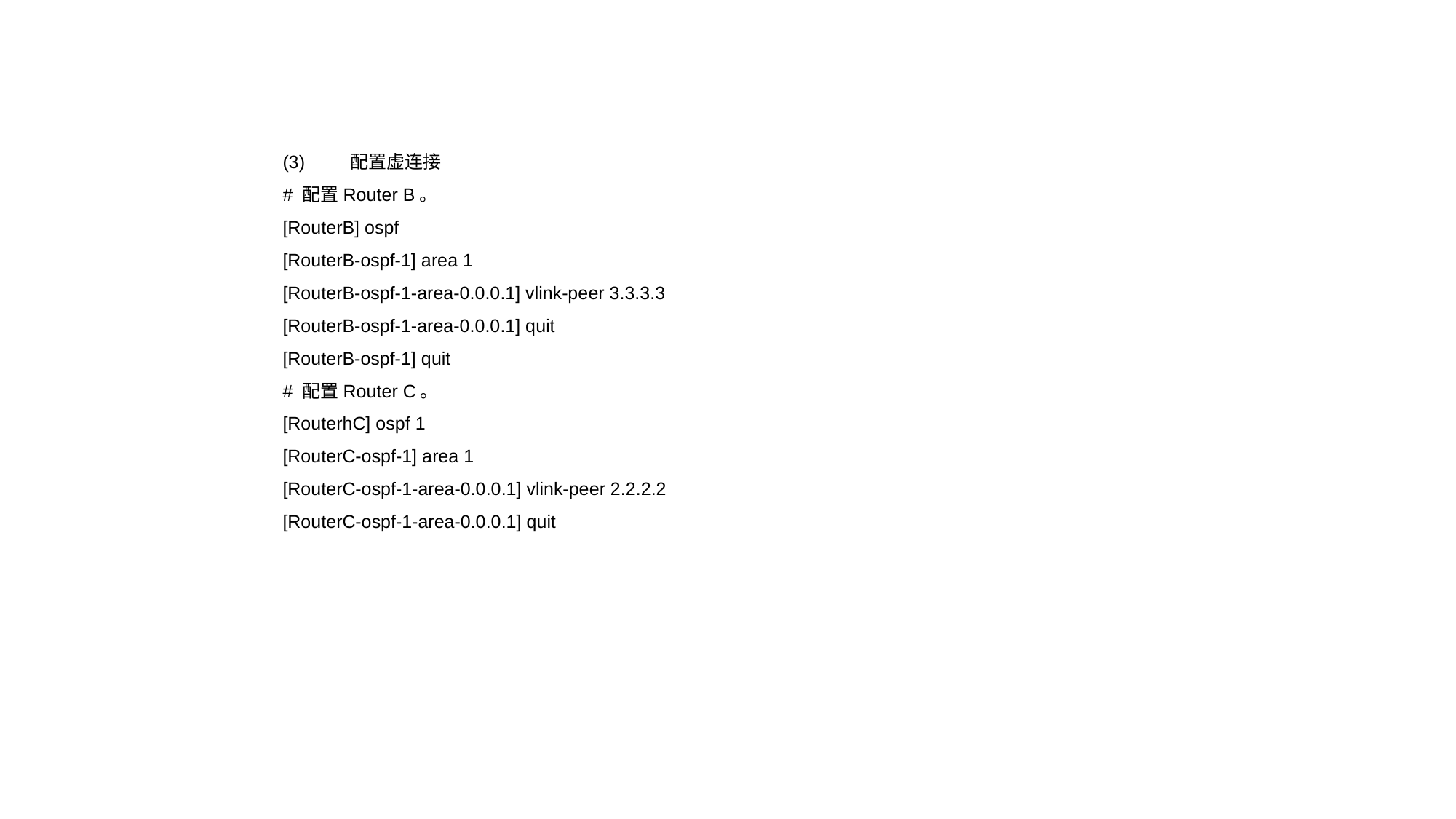

(3)        配置虚连接
# 配置Router B。
[RouterB] ospf
[RouterB-ospf-1] area 1
[RouterB-ospf-1-area-0.0.0.1] vlink-peer 3.3.3.3
[RouterB-ospf-1-area-0.0.0.1] quit
[RouterB-ospf-1] quit
# 配置Router C。
[RouterhC] ospf 1
[RouterC-ospf-1] area 1
[RouterC-ospf-1-area-0.0.0.1] vlink-peer 2.2.2.2
[RouterC-ospf-1-area-0.0.0.1] quit